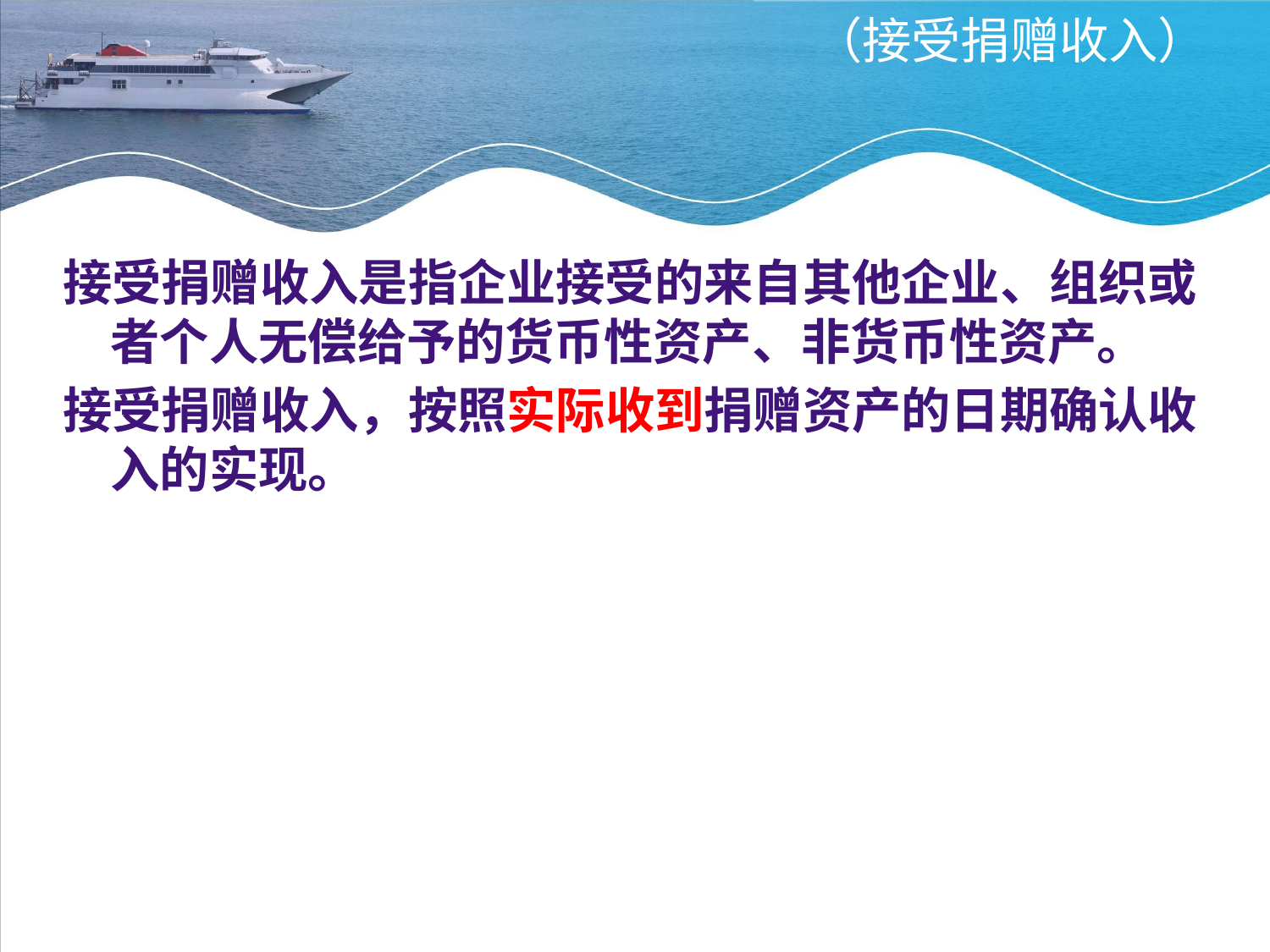

# （接受捐赠收入）
接受捐赠收入是指企业接受的来自其他企业、组织或者个人无偿给予的货币性资产、非货币性资产。
接受捐赠收入，按照实际收到捐赠资产的日期确认收入的实现。